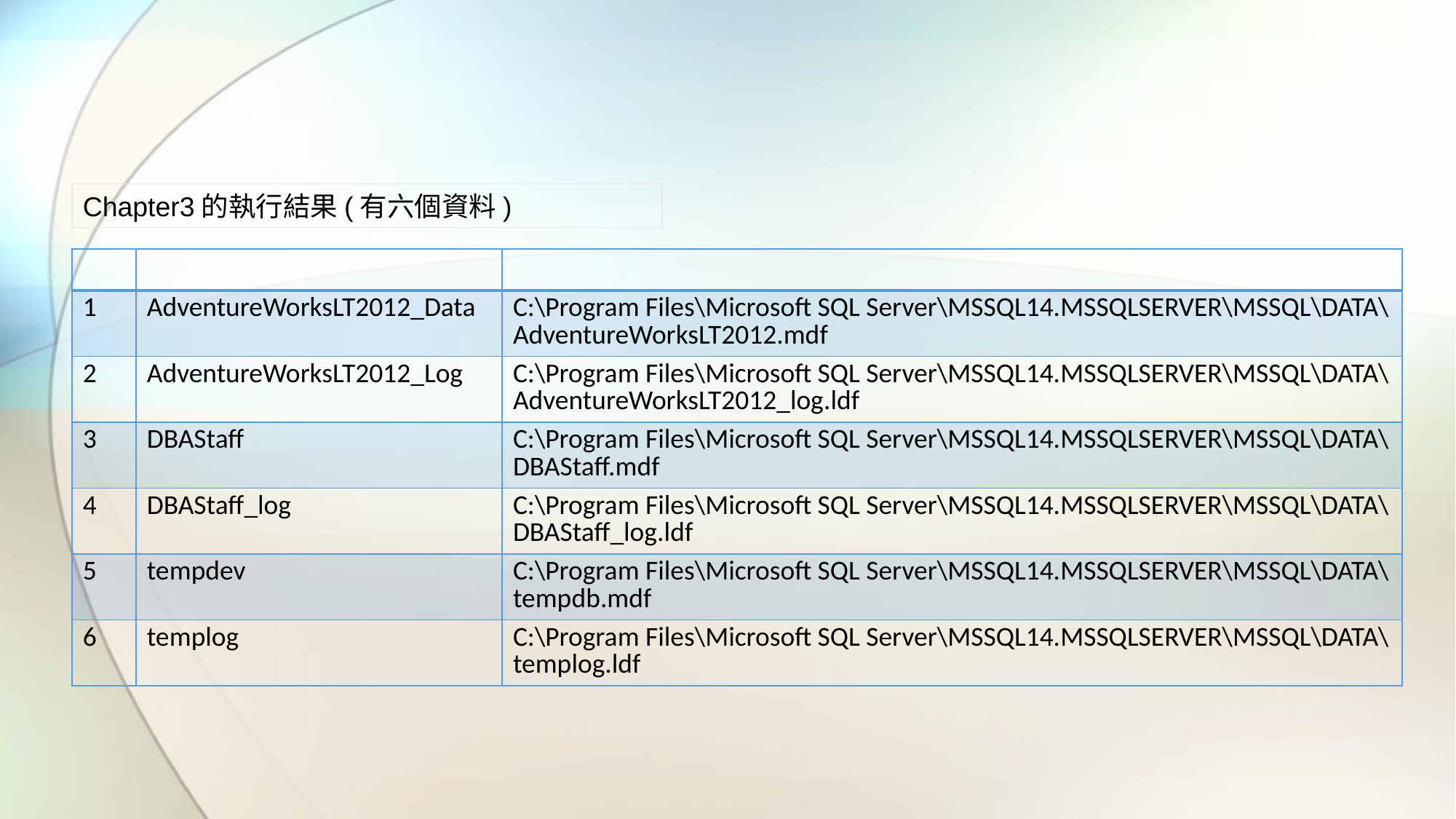

Chapter3的執行結果(有六個資料)
|  |  |  |
| --- | --- | --- |
| 1 | AdventureWorksLT2012\_Data | C:\Program Files\Microsoft SQL Server\MSSQL14.MSSQLSERVER\MSSQL\DATA\AdventureWorksLT2012.mdf |
| 2 | AdventureWorksLT2012\_Log | C:\Program Files\Microsoft SQL Server\MSSQL14.MSSQLSERVER\MSSQL\DATA\AdventureWorksLT2012\_log.ldf |
| 3 | DBAStaff | C:\Program Files\Microsoft SQL Server\MSSQL14.MSSQLSERVER\MSSQL\DATA\DBAStaff.mdf |
| 4 | DBAStaff\_log | C:\Program Files\Microsoft SQL Server\MSSQL14.MSSQLSERVER\MSSQL\DATA\DBAStaff\_log.ldf |
| 5 | tempdev | C:\Program Files\Microsoft SQL Server\MSSQL14.MSSQLSERVER\MSSQL\DATA\tempdb.mdf |
| 6 | templog | C:\Program Files\Microsoft SQL Server\MSSQL14.MSSQLSERVER\MSSQL\DATA\templog.ldf |